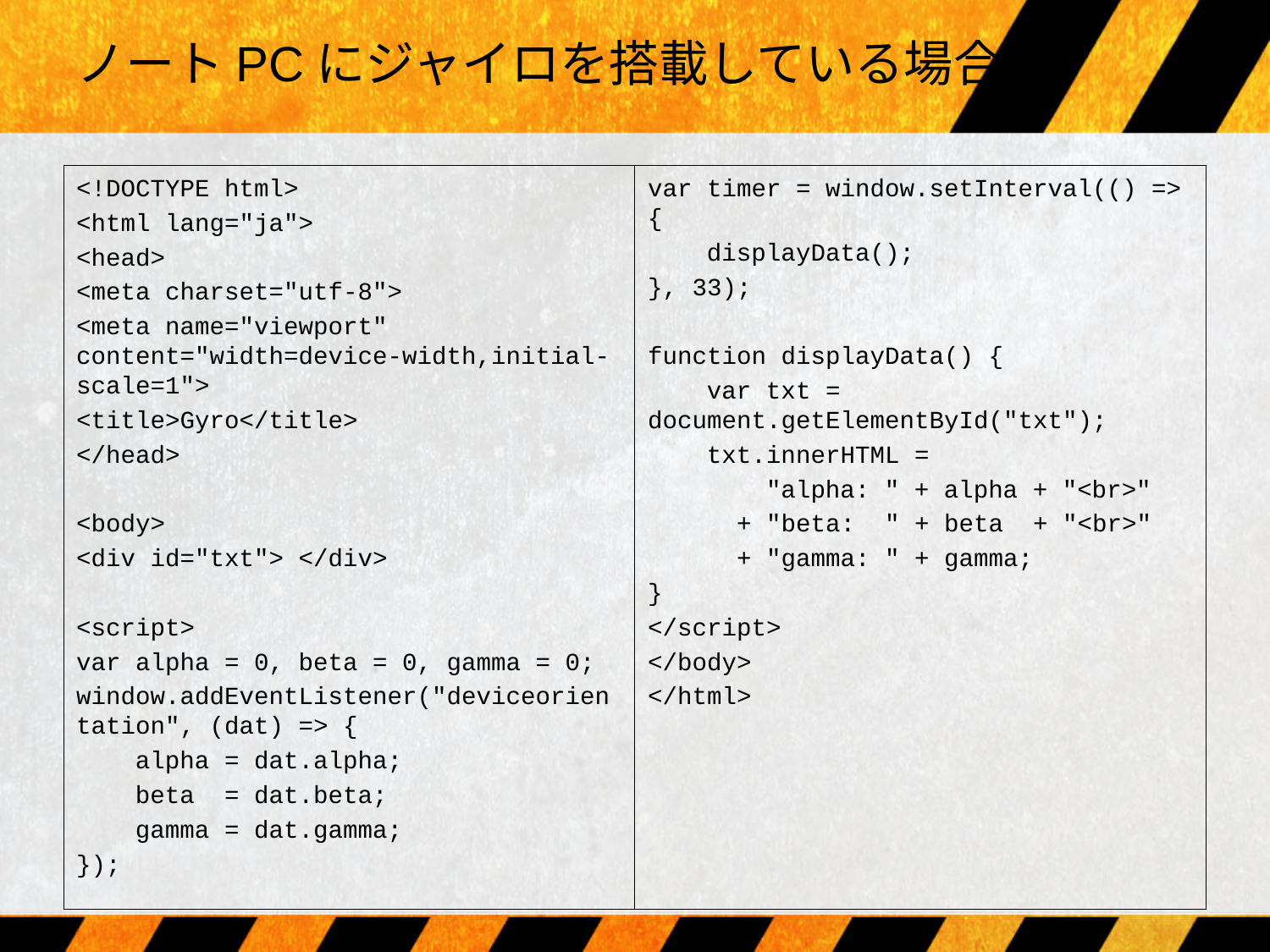

# ノートPCにジャイロを搭載している場合
<!DOCTYPE html>
<html lang="ja">
<head>
<meta charset="utf-8">
<meta name="viewport" content="width=device-width,initial-scale=1">
<title>Gyro</title>
</head>

<body>
<div id="txt"> </div>

<script>
var alpha = 0, beta = 0, gamma = 0;
window.addEventListener("deviceorientation", (dat) => {
    alpha = dat.alpha;
    beta  = dat.beta;
    gamma = dat.gamma;
});

var timer = window.setInterval(() => {
    displayData();
}, 33);

function displayData() {
    var txt = document.getElementById("txt");
    txt.innerHTML =
        "alpha: " + alpha + "<br>"
      + "beta:  " + beta  + "<br>"
      + "gamma: " + gamma;
}
</script>
</body>
</html>